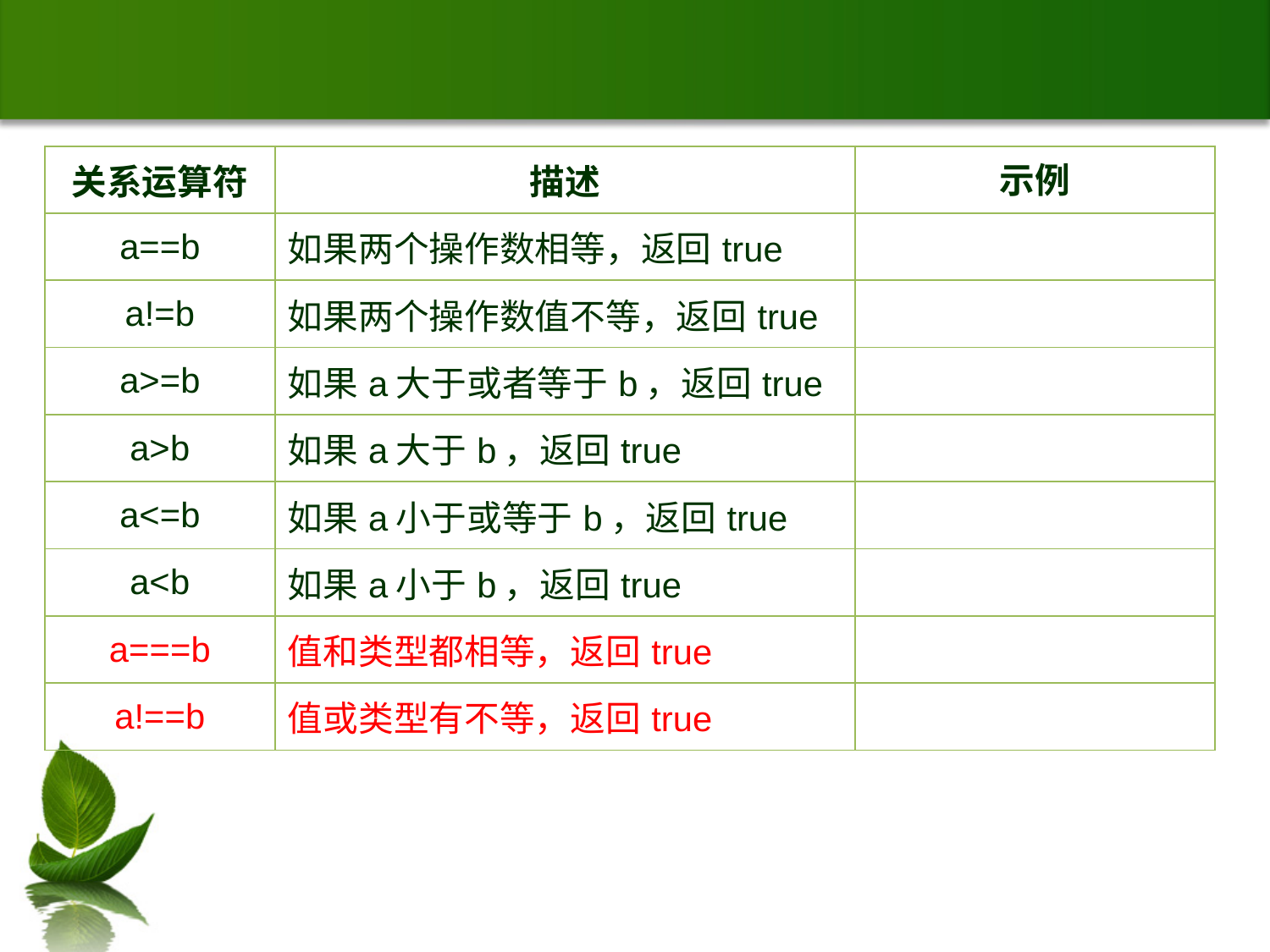

| 关系运算符 | 描述 | 示例 |
| --- | --- | --- |
| a==b | 如果两个操作数相等，返回true |  |
| a!=b | 如果两个操作数值不等，返回true |  |
| a>=b | 如果a大于或者等于b，返回true |  |
| a>b | 如果a大于b，返回true |  |
| a<=b | 如果a小于或等于b，返回true |  |
| a<b | 如果a小于b，返回true |  |
| a===b | 值和类型都相等，返回true |  |
| a!==b | 值或类型有不等，返回true |  |